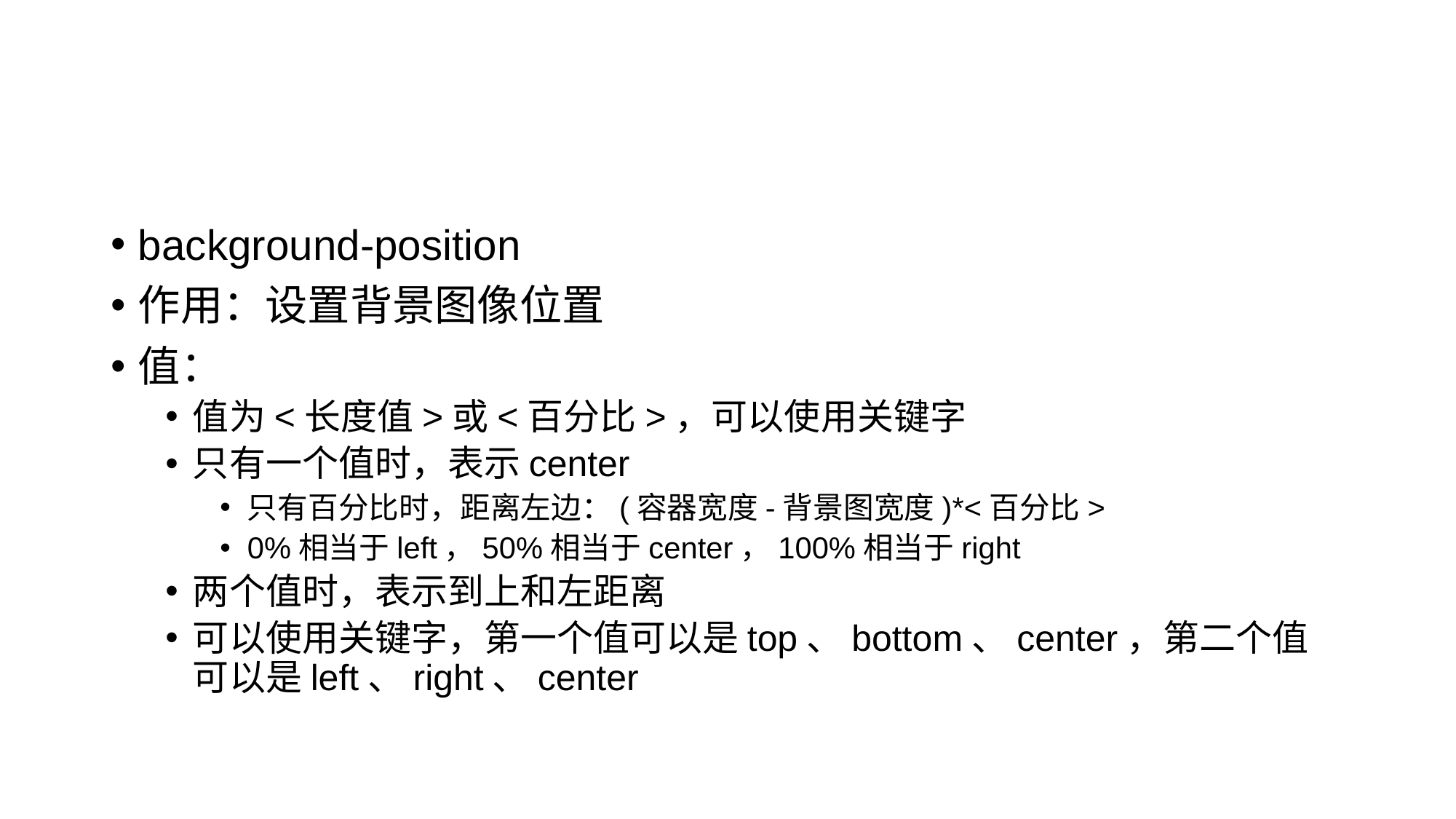

#
background-position
作用：设置背景图像位置
值：
值为<长度值>或<百分比>，可以使用关键字
只有一个值时，表示center
只有百分比时，距离左边：(容器宽度-背景图宽度)*<百分比>
0%相当于left，50%相当于center，100%相当于right
两个值时，表示到上和左距离
可以使用关键字，第一个值可以是top、bottom、center，第二个值可以是left、right、center